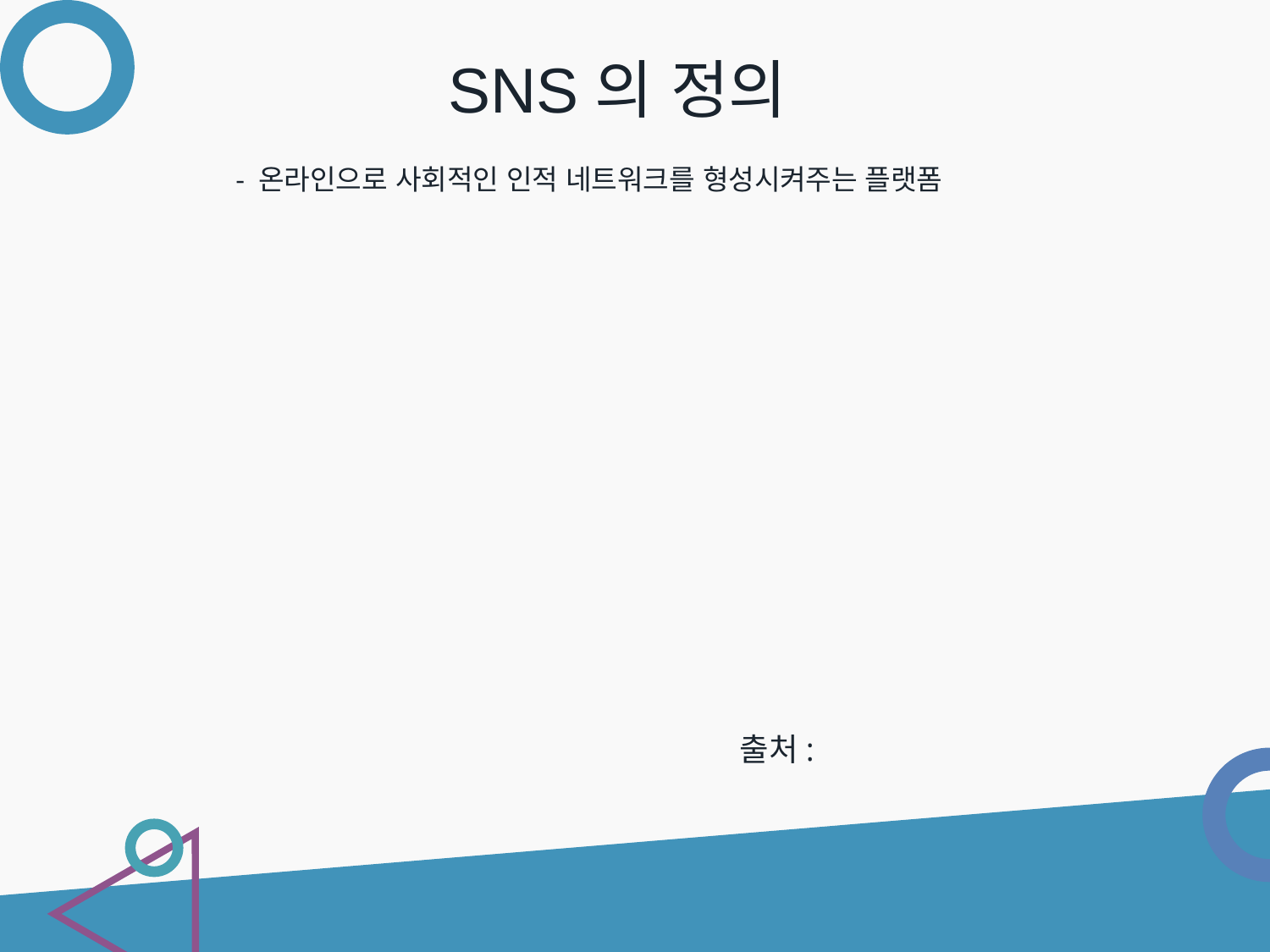

SNS의 정의
- 온라인으로 사회적인 인적 네트워크를 형성시켜주는 플랫폼
출처: